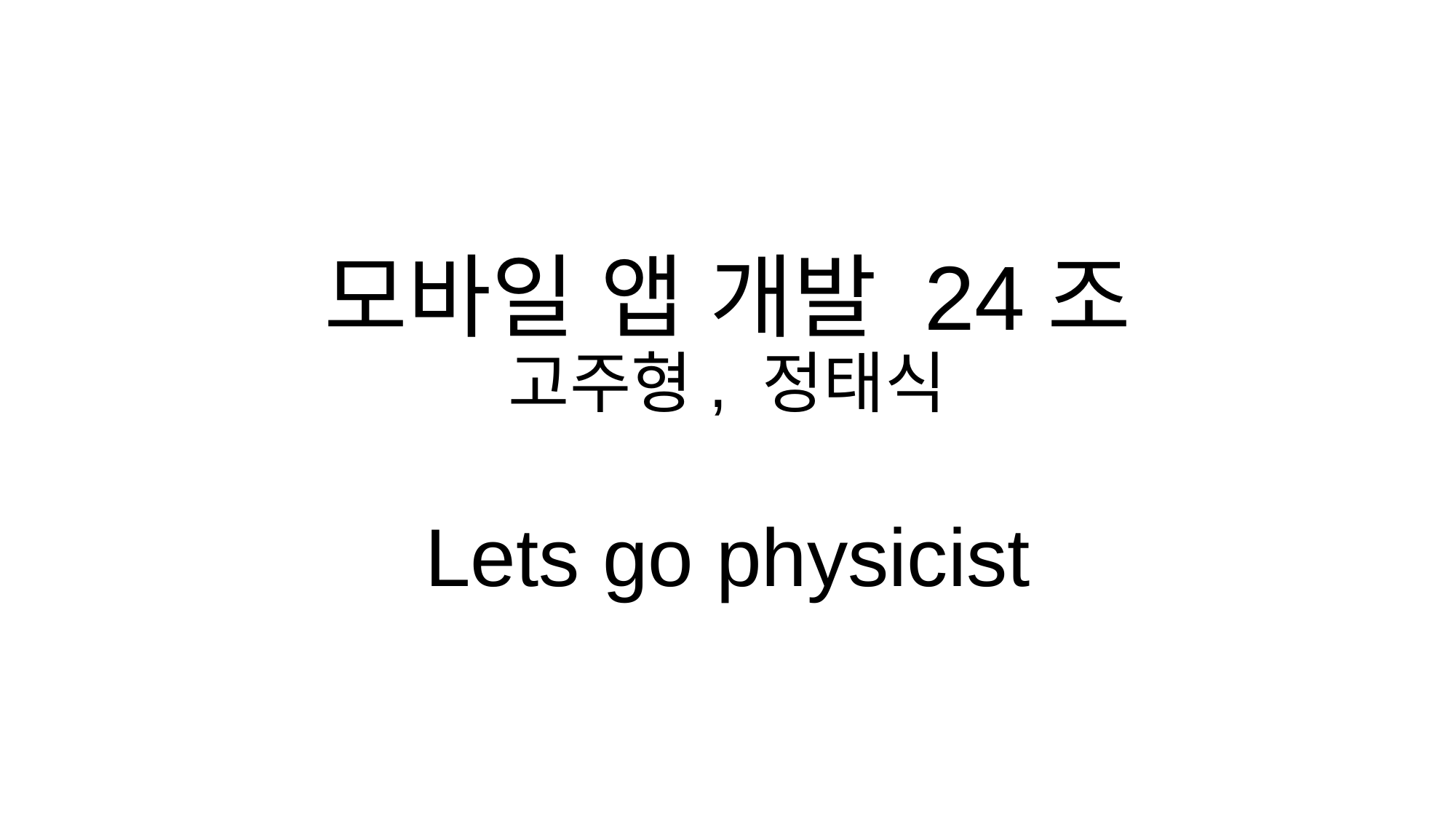

# 모바일 앱 개발 24조 고주형, 정태식
Lets go physicist